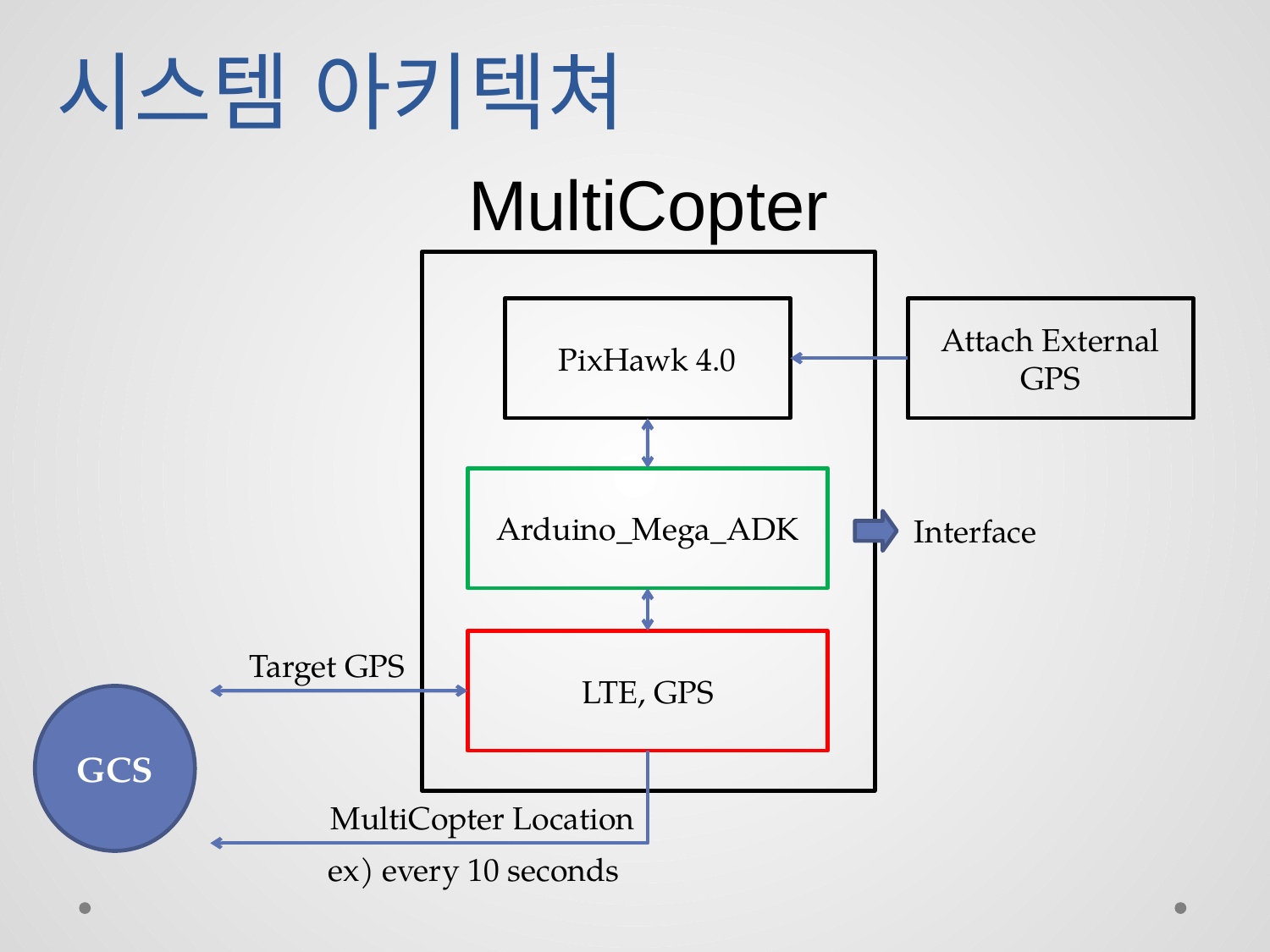

# 시스템 아키텍쳐
MultiCopter

PixHawk 4.0
Attach External GPS
Arduino_Mega_ADK
Interface

LTE, GPS
Target GPS
GCS
MultiCopter Location
ex) every 10 seconds